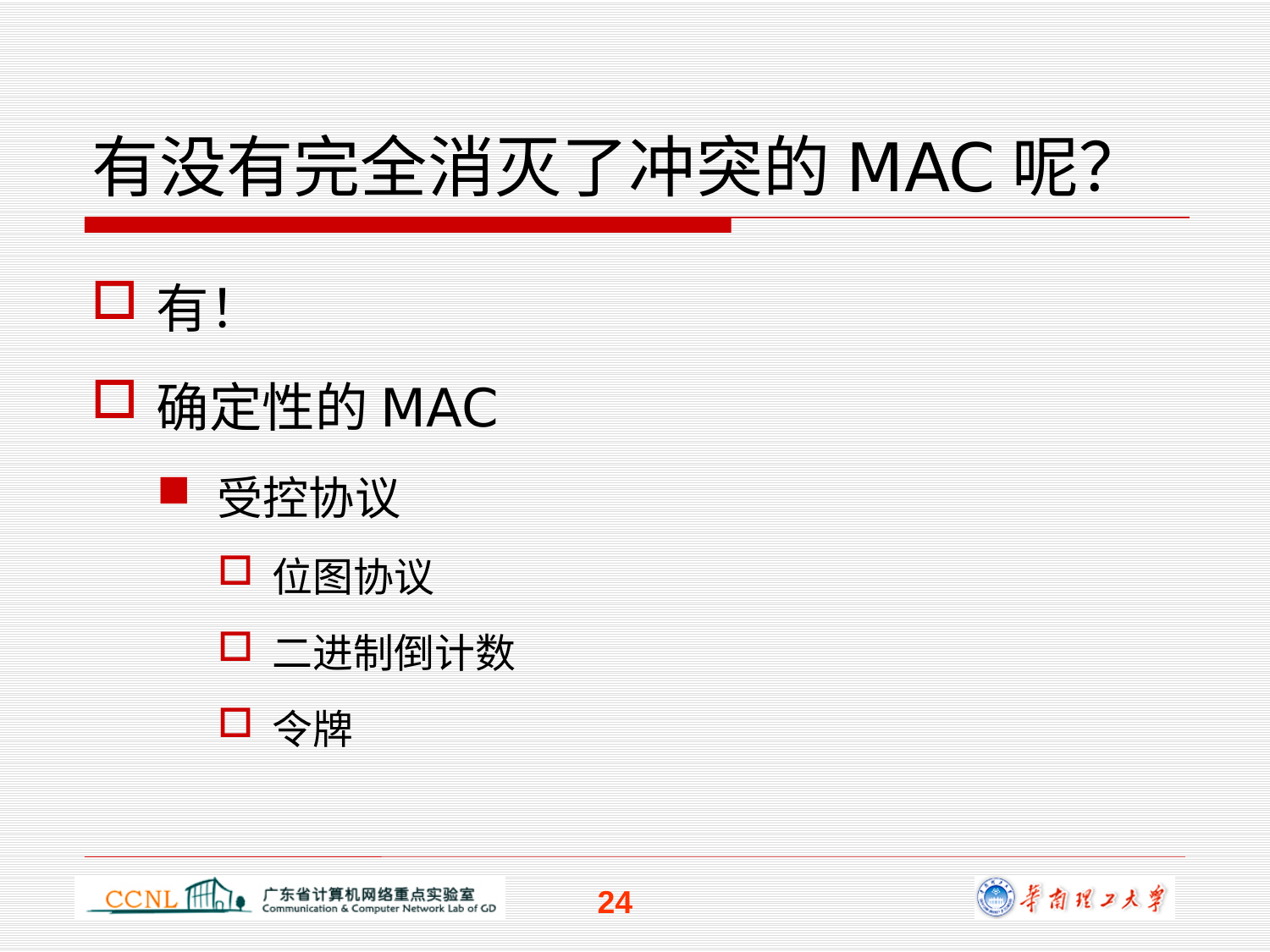

# 有没有完全消灭了冲突的MAC呢？
有！
确定性的MAC
受控协议
位图协议
二进制倒计数
令牌